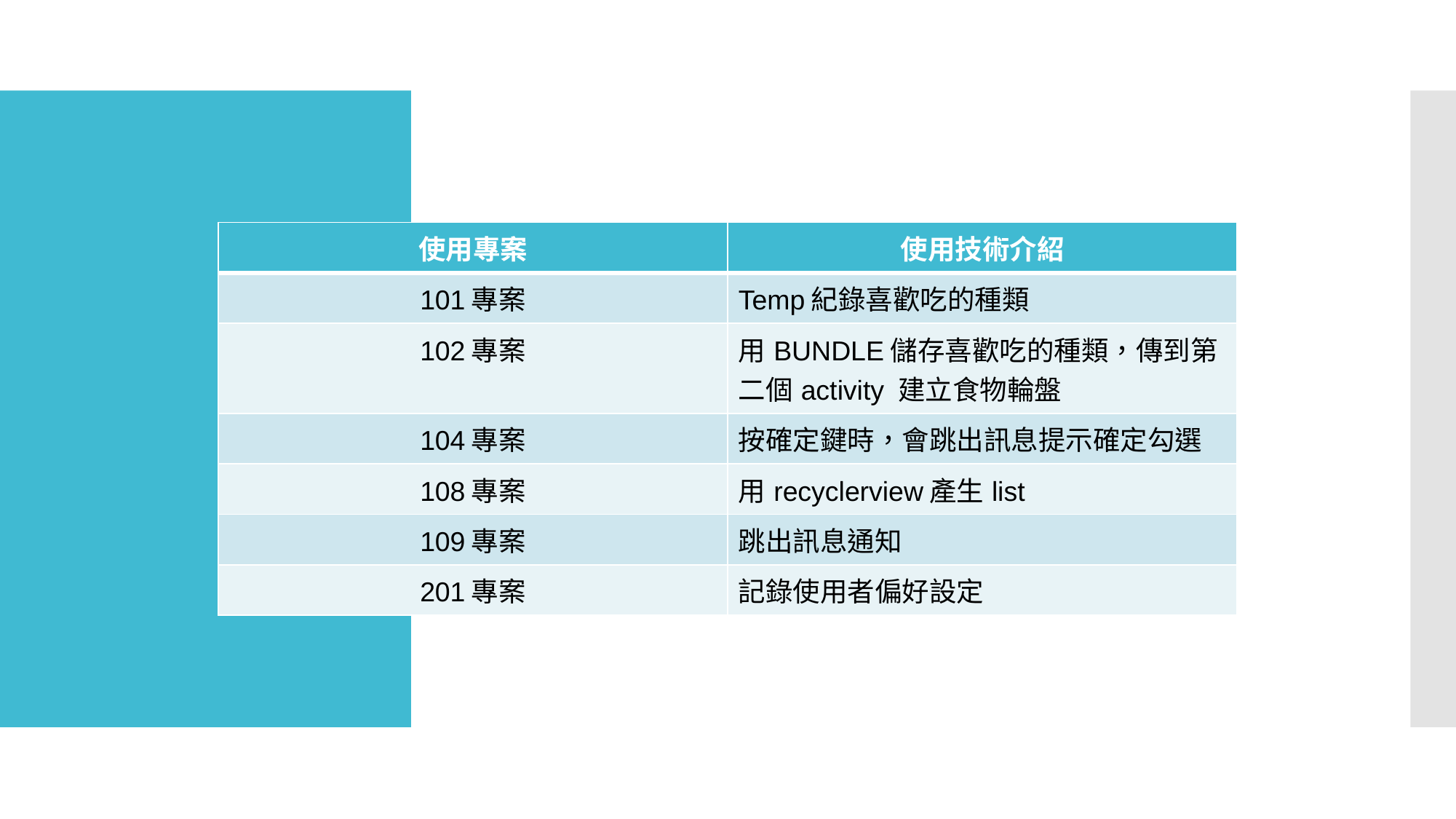

| 使用專案 | 使用技術介紹 |
| --- | --- |
| 101專案 | Temp紀錄喜歡吃的種類 |
| 102專案 | 用BUNDLE儲存喜歡吃的種類，傳到第二個activity 建立食物輪盤 |
| 104專案 | 按確定鍵時，會跳出訊息提示確定勾選 |
| 108專案 | 用recyclerview產生list |
| 109專案 | 跳出訊息通知 |
| 201專案 | 記錄使用者偏好設定 |